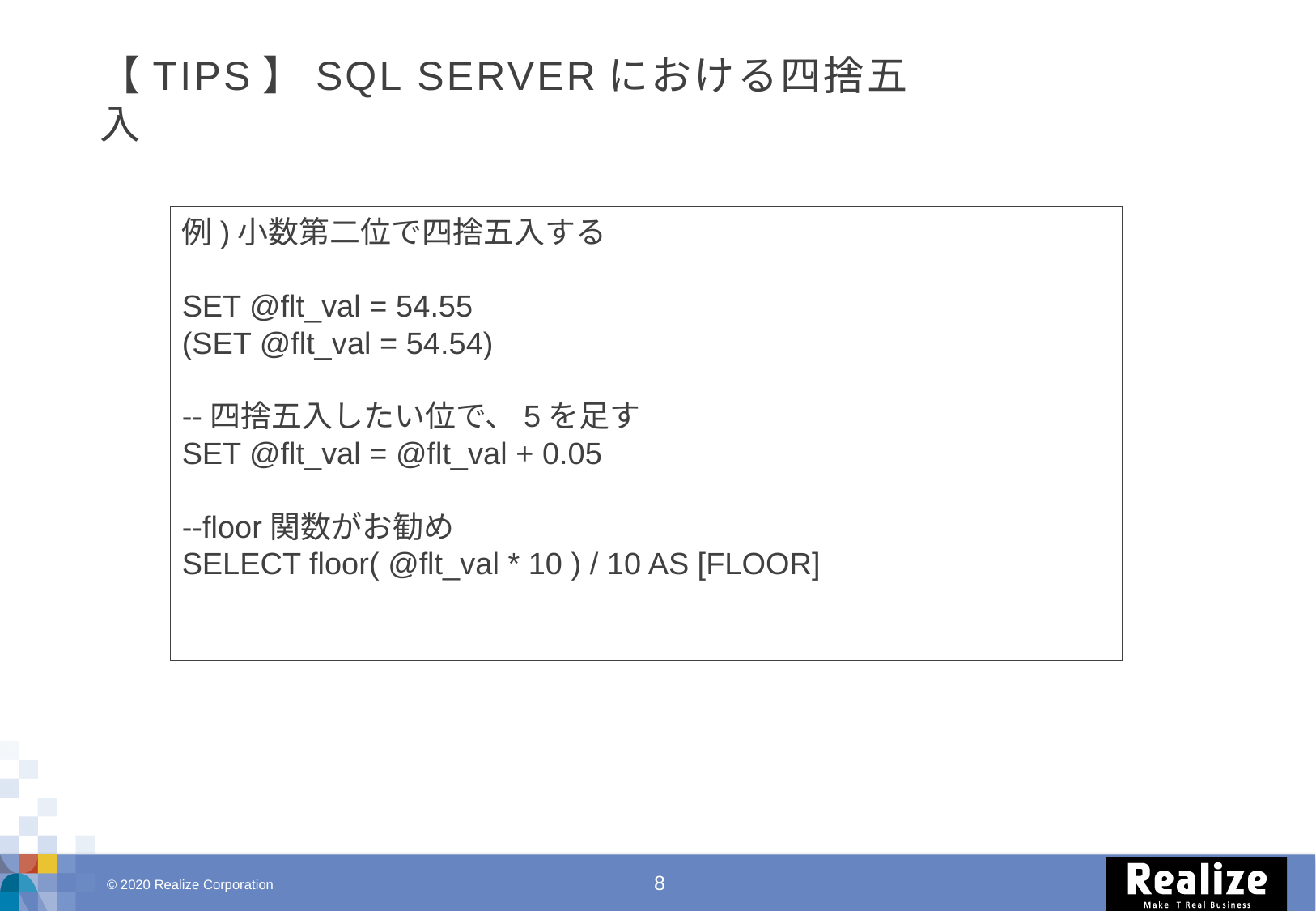

# 【TIPS】SQL SERVERにおける四捨五入
例)小数第二位で四捨五入する

SET @flt_val = 54.55
(SET @flt_val = 54.54)
--四捨五入したい位で、5を足す
SET @flt_val = @flt_val + 0.05
--floor関数がお勧め
SELECT floor( @flt_val * 10 ) / 10 AS [FLOOR]